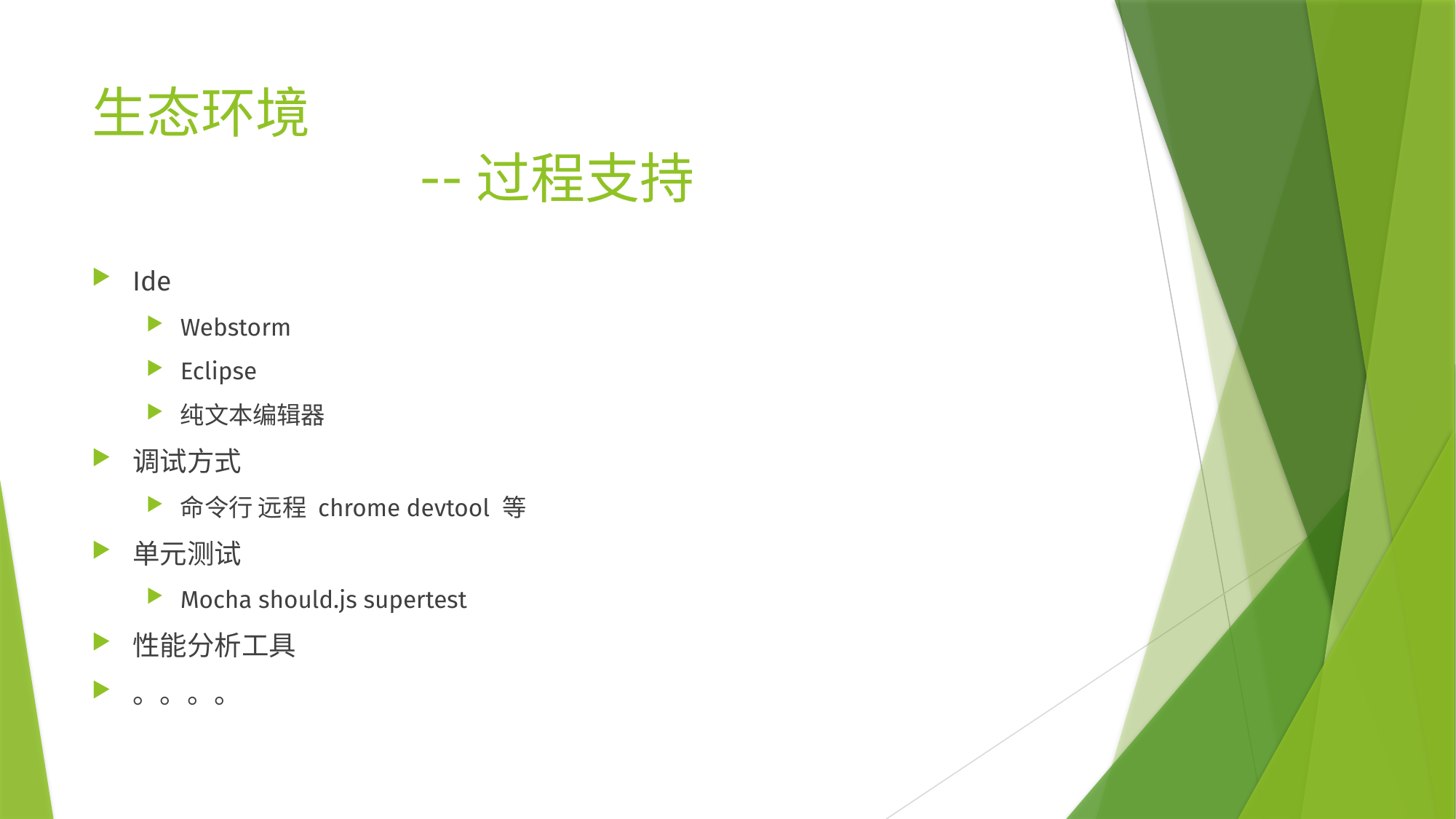

# 生态环境 --过程支持
Ide
Webstorm
Eclipse
纯文本编辑器
调试方式
命令行 远程 chrome devtool 等
单元测试
Mocha should.js supertest
性能分析工具
。。。。